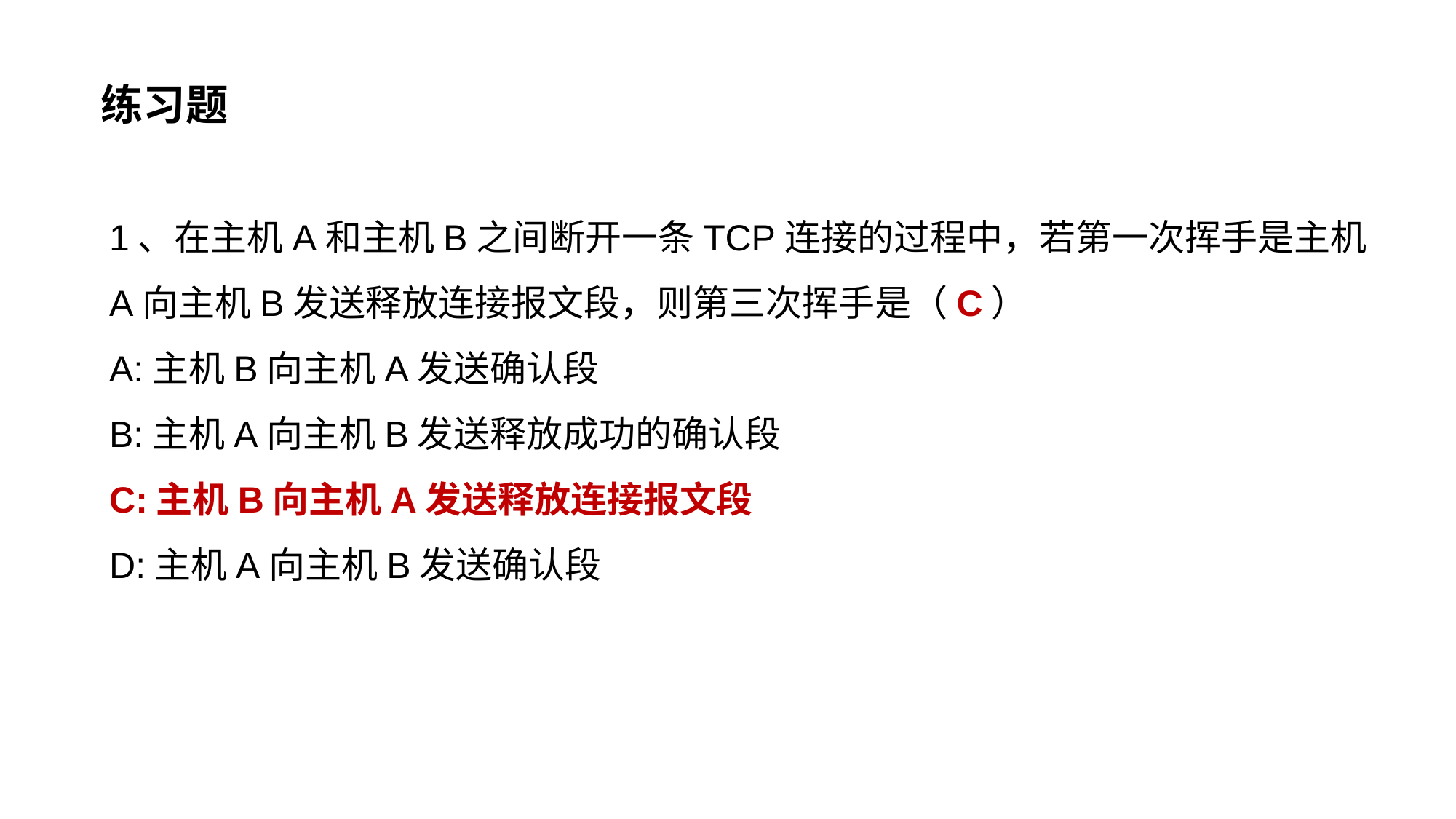

练习题
1、在主机A和主机B之间断开一条TCP连接的过程中，若第一次挥手是主机A向主机B发送释放连接报文段，则第三次挥手是（C）
A:主机B向主机A发送确认段
B:主机A向主机B发送释放成功的确认段
C:主机B向主机A发送释放连接报文段
D:主机A向主机B发送确认段